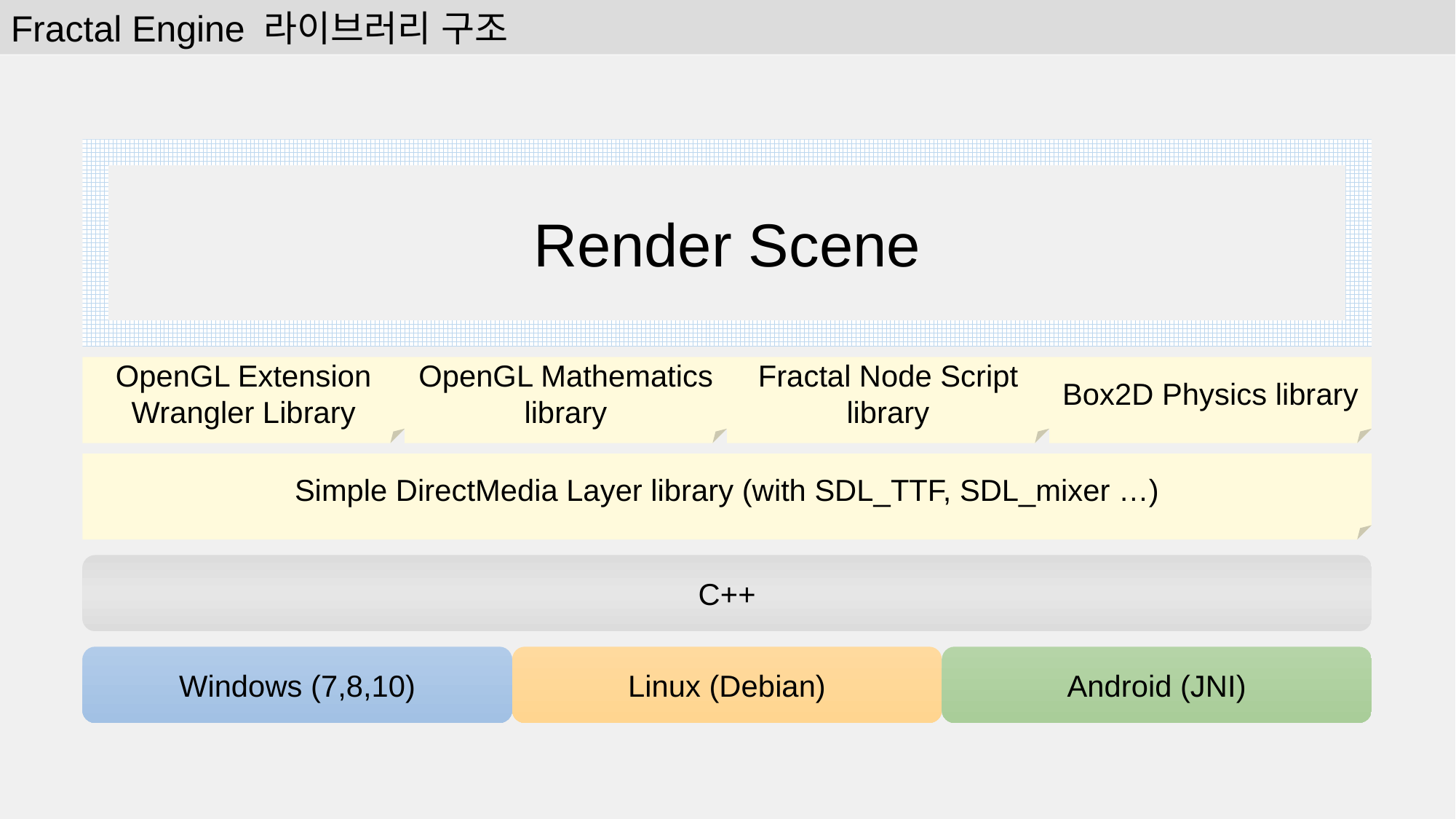

Fractal Engine 라이브러리 구조

Render Scene
OpenGL Extension Wrangler Library
OpenGL Mathematics library
Fractal Node Script library
Box2D Physics library
Simple DirectMedia Layer library (with SDL_TTF, SDL_mixer …)
C++
Windows (7,8,10)
Linux (Debian)
Android (JNI)